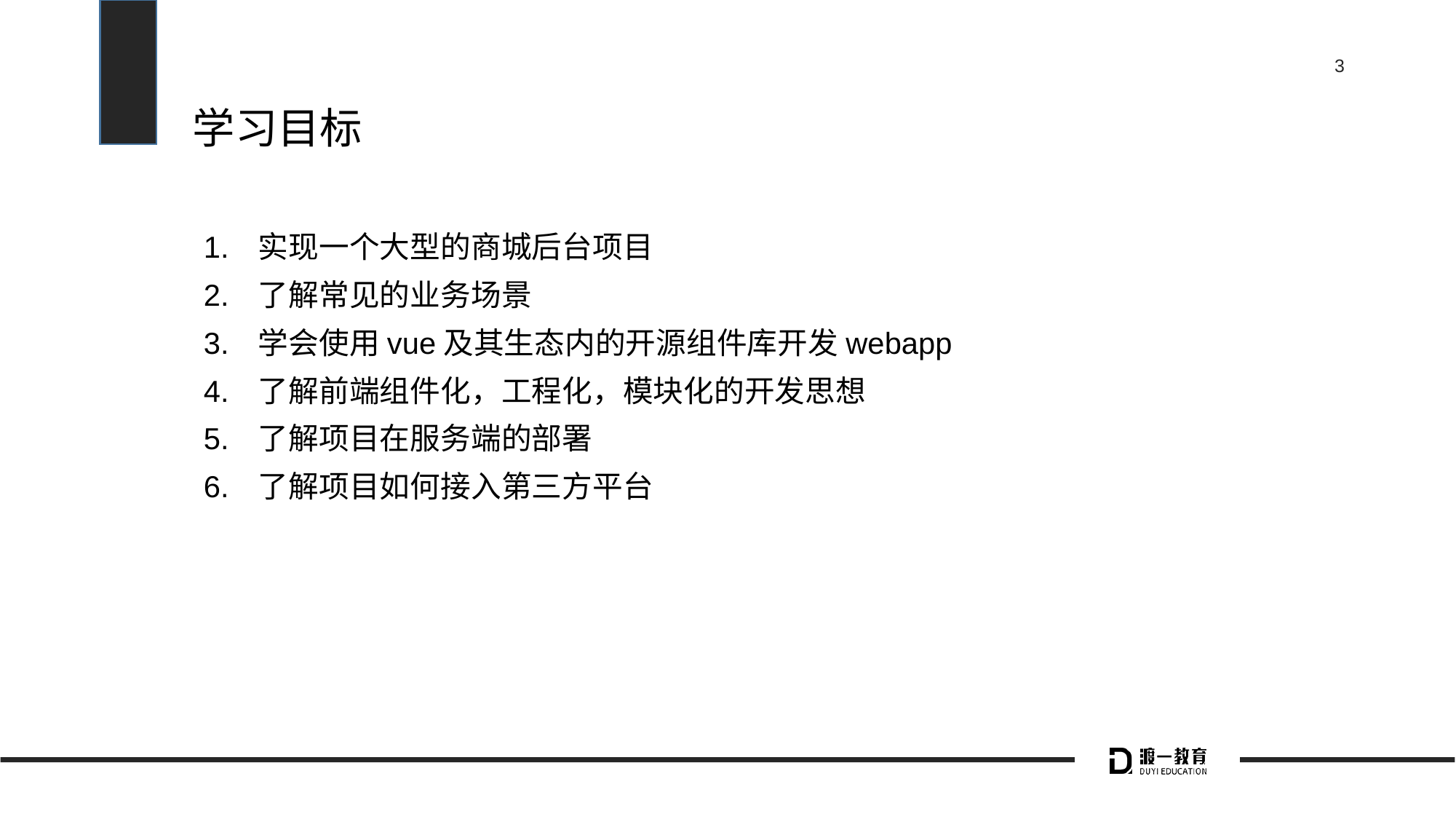

# 学习目标
实现一个大型的商城后台项目
了解常见的业务场景
学会使用vue及其生态内的开源组件库开发webapp
了解前端组件化，工程化，模块化的开发思想
了解项目在服务端的部署
了解项目如何接入第三方平台